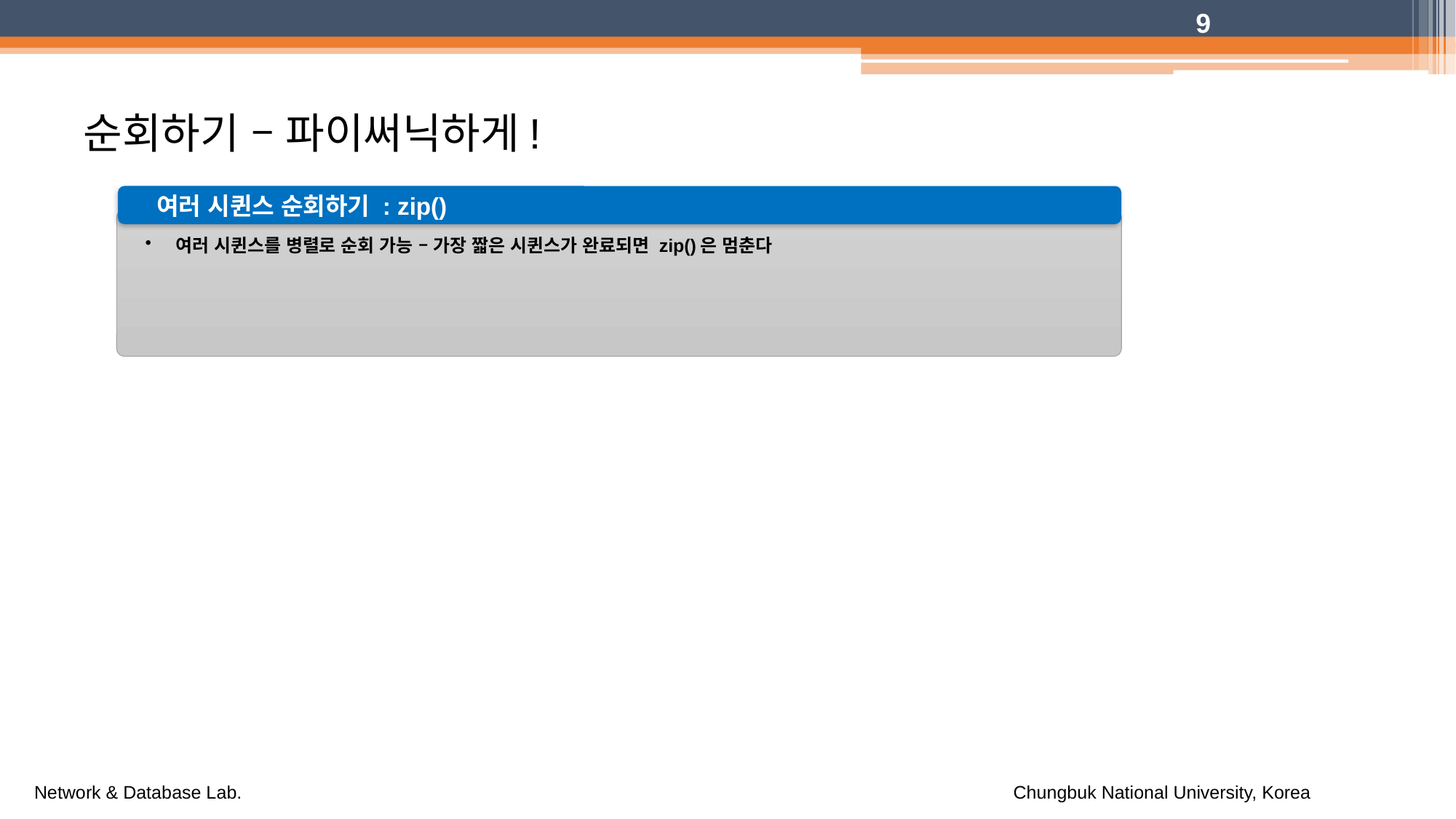

# 9
순회하기 – 파이써닉하게!
여러 시퀸스 순회하기 : zip()

여러 시퀸스를 병렬로 순회 가능 – 가장 짧은 시퀸스가 완료되면 zip()은 멈춘다